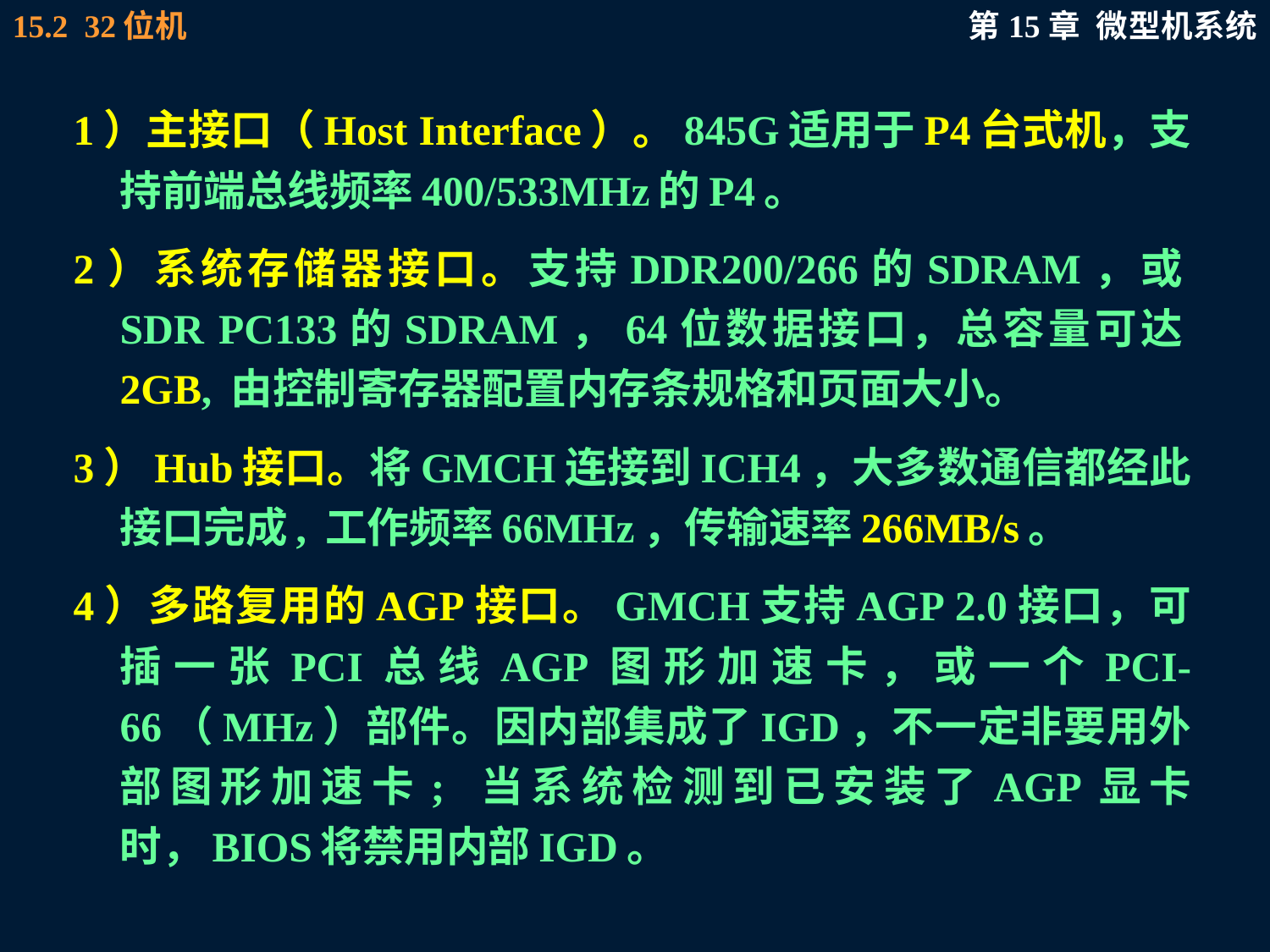

1）主接口（Host Interface）。845G适用于P4台式机，支持前端总线频率400/533MHz的P4。
2）系统存储器接口。支持DDR200/266的SDRAM，或SDR PC133的SDRAM，64位数据接口，总容量可达2GB, 由控制寄存器配置内存条规格和页面大小。
3）Hub接口。将GMCH连接到ICH4，大多数通信都经此接口完成, 工作频率66MHz，传输速率266MB/s。
4）多路复用的AGP接口。GMCH支持AGP 2.0接口，可插一张PCI总线AGP图形加速卡，或一个PCI-66（MHz）部件。因内部集成了IGD，不一定非要用外部图形加速卡; 当系统检测到已安装了AGP显卡时，BIOS将禁用内部IGD。